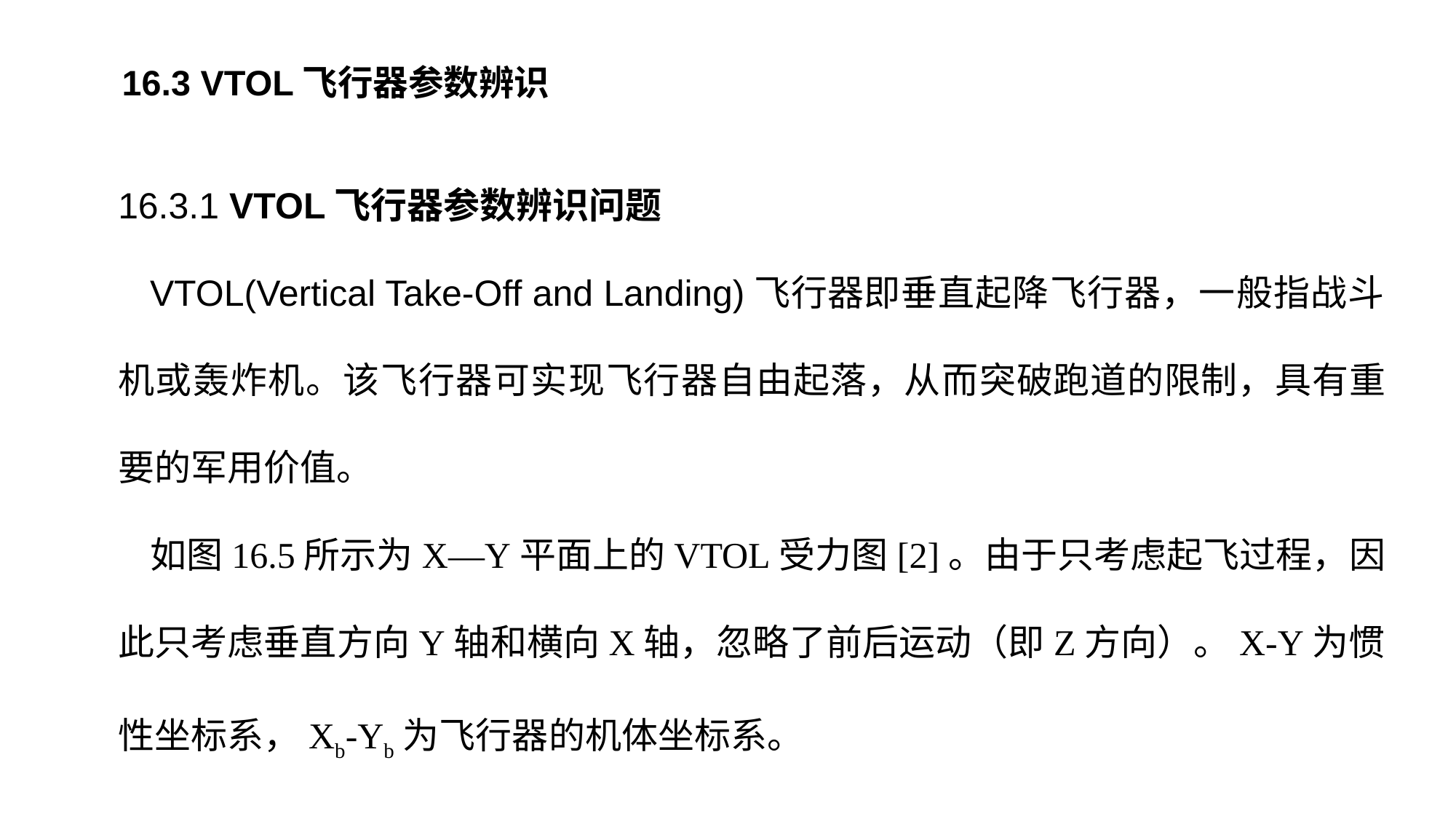

# 16.3 VTOL飞行器参数辨识
16.3.1 VTOL飞行器参数辨识问题
VTOL(Vertical Take-Off and Landing)飞行器即垂直起降飞行器，一般指战斗机或轰炸机。该飞行器可实现飞行器自由起落，从而突破跑道的限制，具有重要的军用价值。
如图16.5所示为X—Y平面上的VTOL受力图[2]。由于只考虑起飞过程，因此只考虑垂直方向Y轴和横向X轴，忽略了前后运动（即Z方向）。X-Y为惯性坐标系，Xb-Yb为飞行器的机体坐标系。